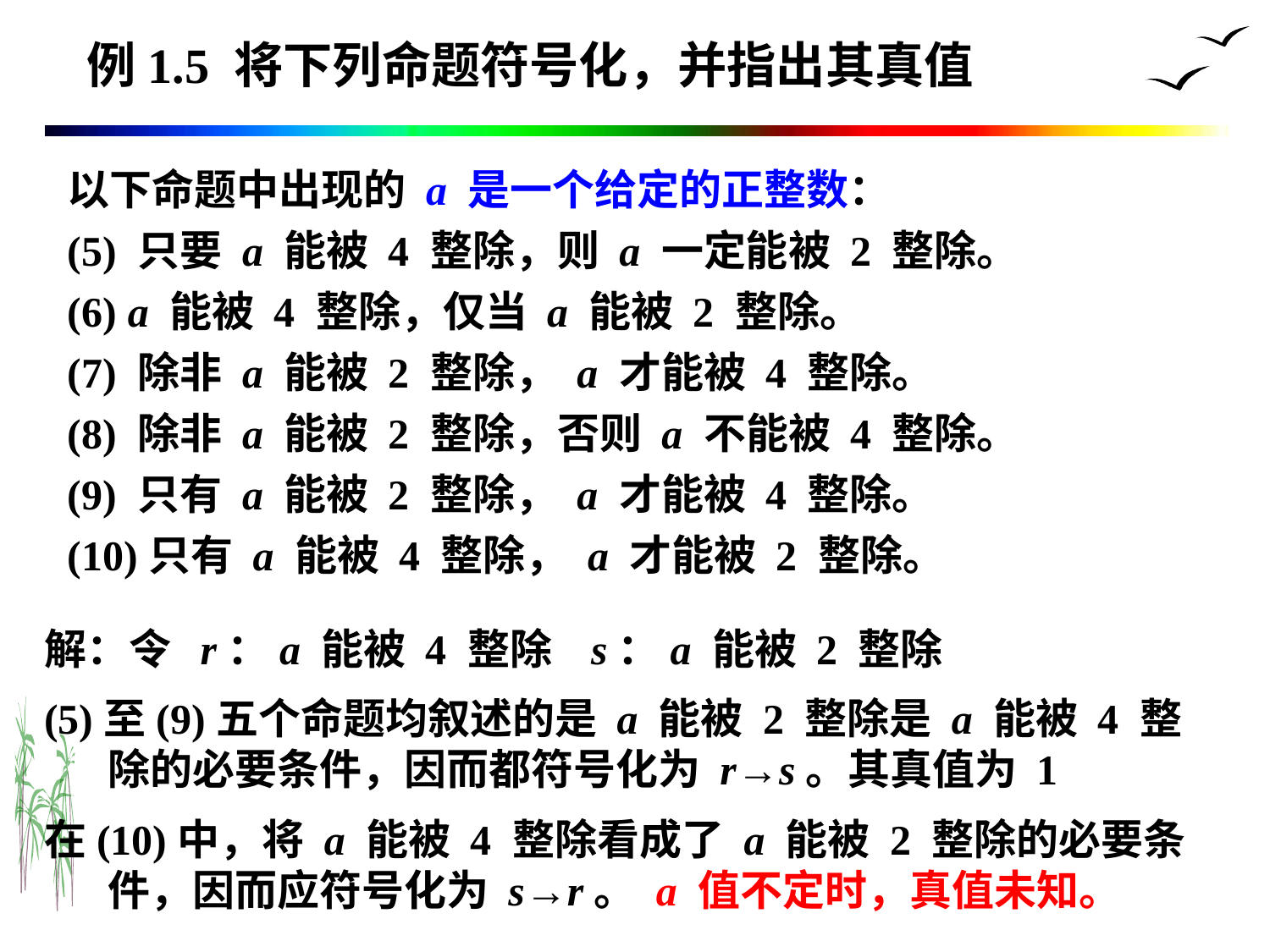

# 例1.5 将下列命题符号化，并指出其真值
以下命题中出现的 a 是一个给定的正整数：
(5) 只要 a 能被 4 整除，则 a 一定能被 2 整除。
(6) a 能被 4 整除，仅当 a 能被 2 整除。
(7) 除非 a 能被 2 整除， a 才能被 4 整除。
(8) 除非 a 能被 2 整除，否则 a 不能被 4 整除。
(9) 只有 a 能被 2 整除， a 才能被 4 整除。
(10)只有 a 能被 4 整除， a 才能被 2 整除。
解：令  r：a 能被 4 整除   s：a 能被 2 整除
(5)至(9)五个命题均叙述的是 a 能被 2 整除是 a 能被 4 整除的必要条件，因而都符号化为 r→s。其真值为 1
在(10)中，将 a 能被 4 整除看成了 a 能被 2 整除的必要条件，因而应符号化为 s→r。 a 值不定时，真值未知。